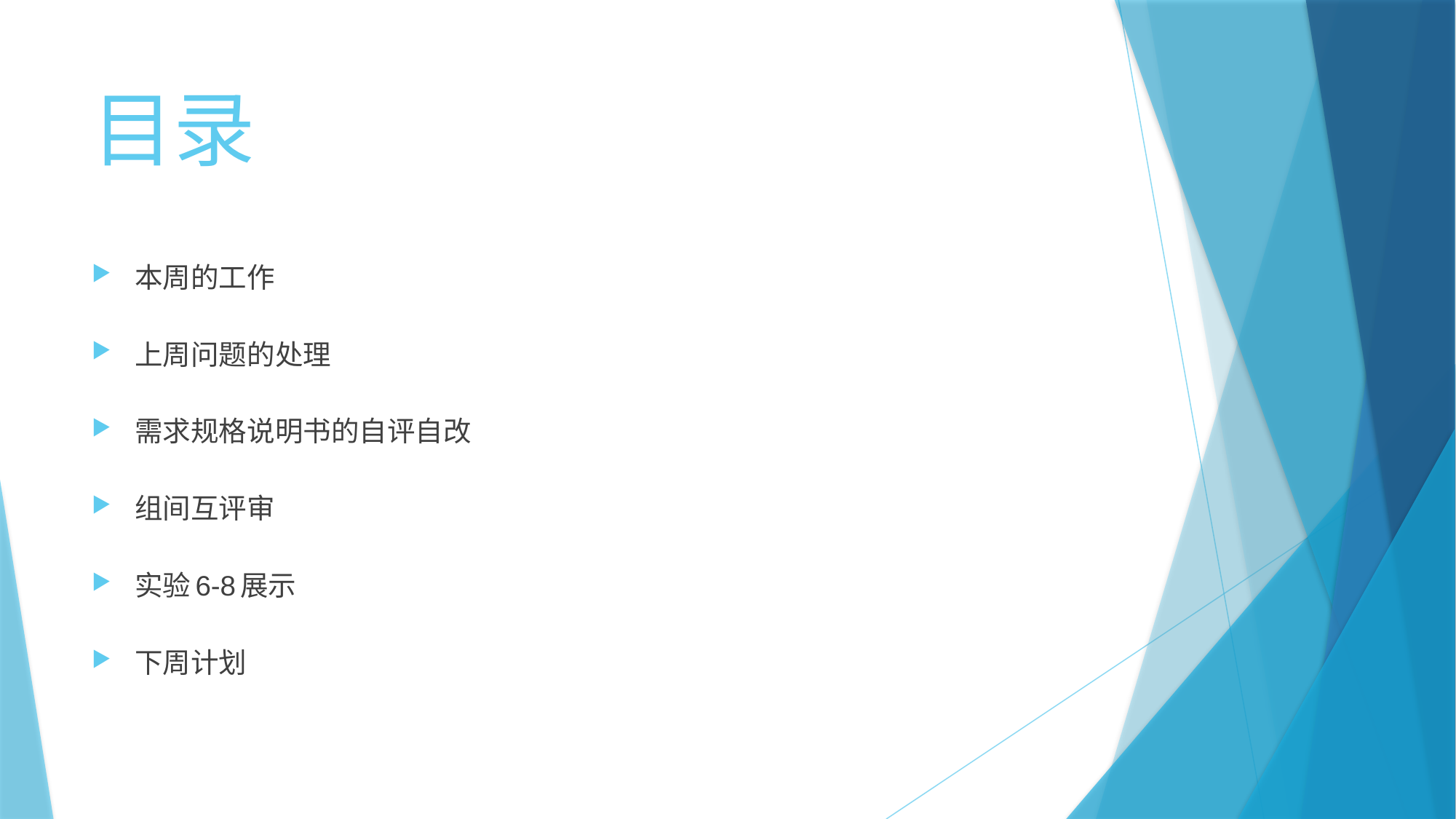

# 目录
本周的工作
上周问题的处理
需求规格说明书的自评自改
组间互评审
实验6-8展示
下周计划